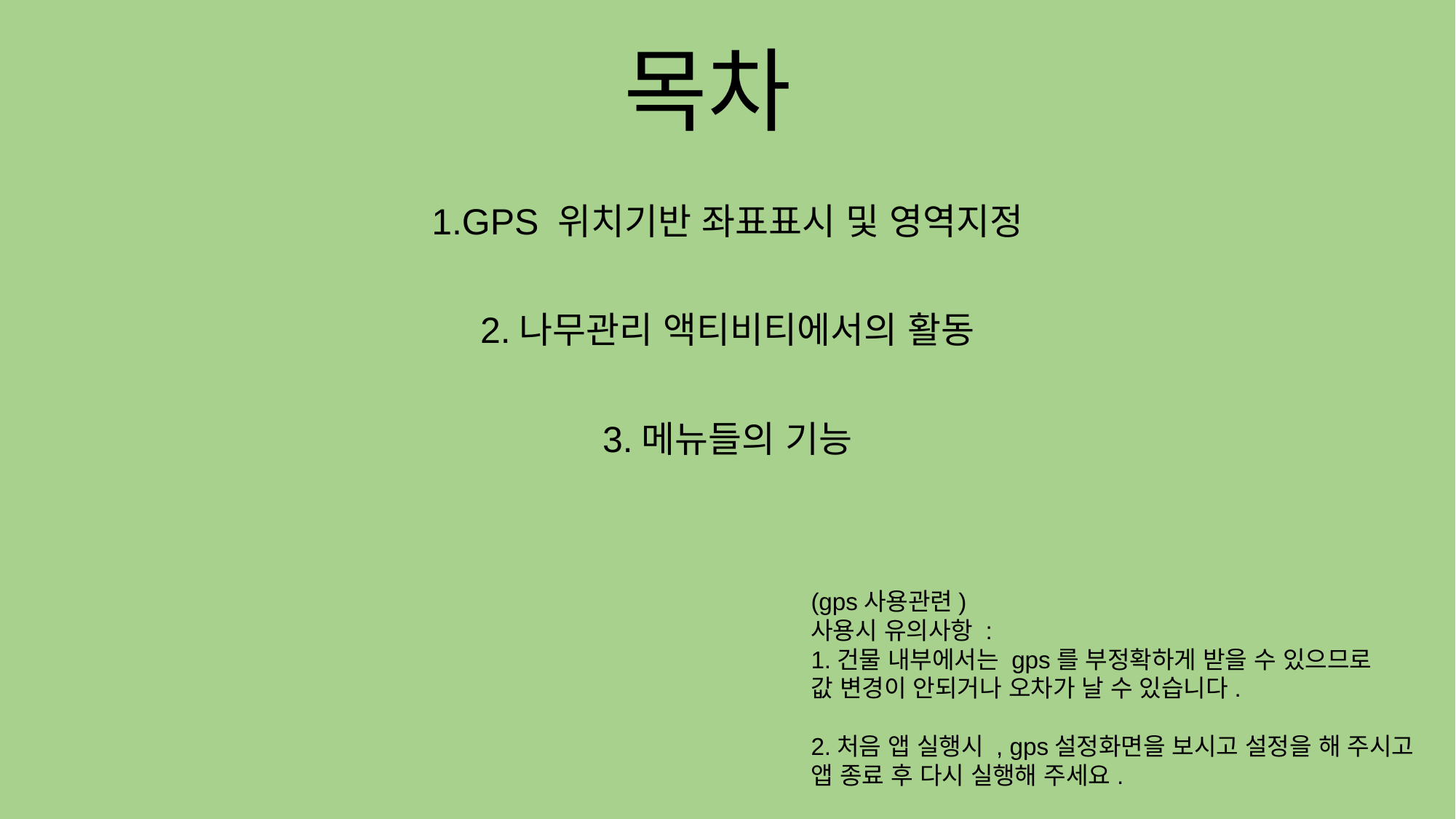

# 목차
1.GPS 위치기반 좌표표시 및 영역지정

2.나무관리 액티비티에서의 활동

3.메뉴들의 기능
(gps사용관련)
사용시 유의사항 :
1.건물 내부에서는 gps를 부정확하게 받을 수 있으므로
값 변경이 안되거나 오차가 날 수 있습니다.

2.처음 앱 실행시 , gps설정화면을 보시고 설정을 해 주시고
앱 종료 후 다시 실행해 주세요.